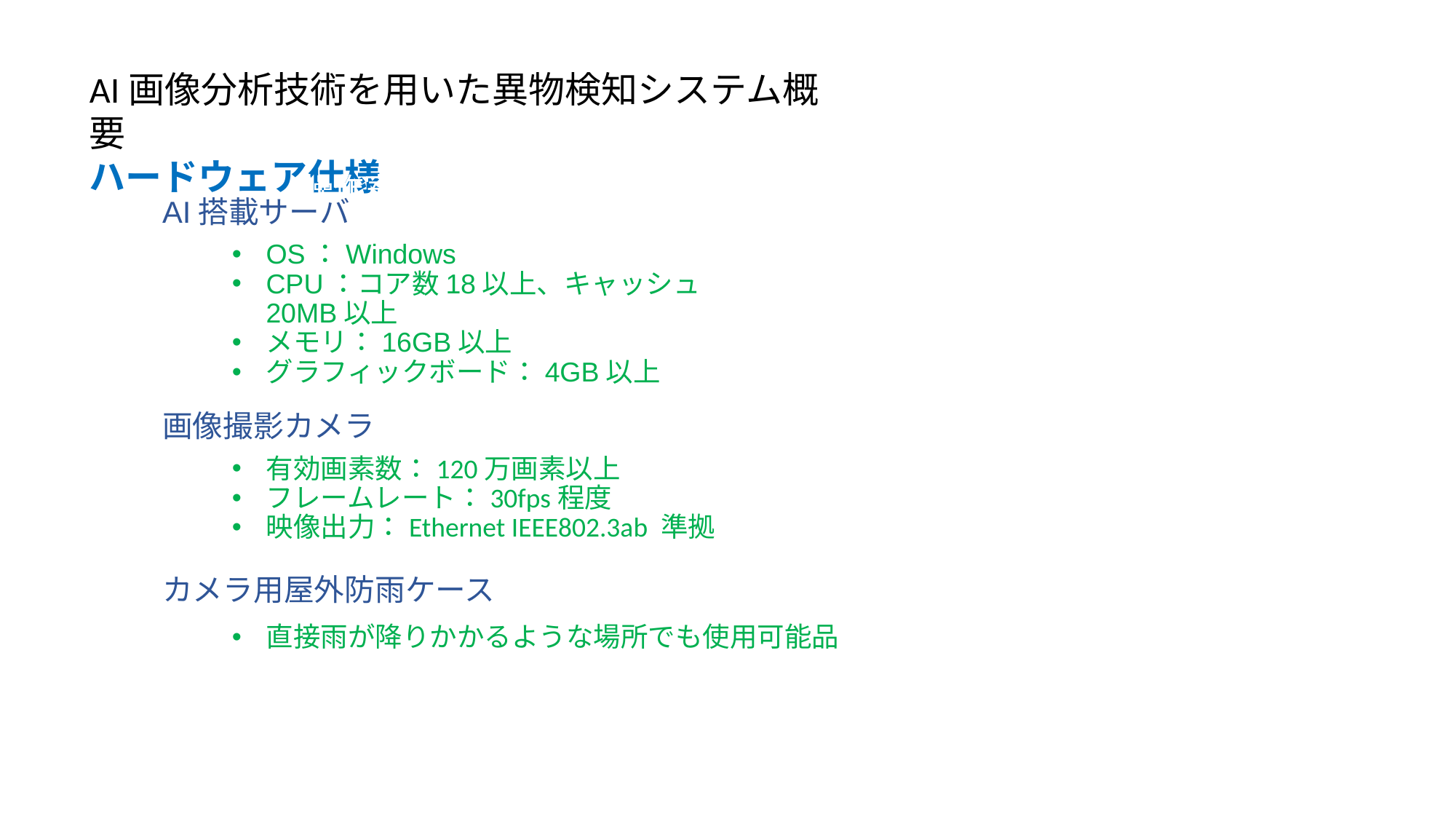

AI画像分析技術を用いた異物検知システム概要
ハードウェア仕様
操作室
AI搭載サーバ
OS：Windows
CPU：コア数18以上、キャッシュ20MB以上
メモリ：16GB以上
グラフィックボード：4GB以上
画像撮影カメラ
有効画素数：120万画素以上
フレームレート：30fps程度
映像出力：Ethernet IEEE802.3ab 準拠
カメラ用屋外防雨ケース
直接雨が降りかかるような場所でも使用可能品